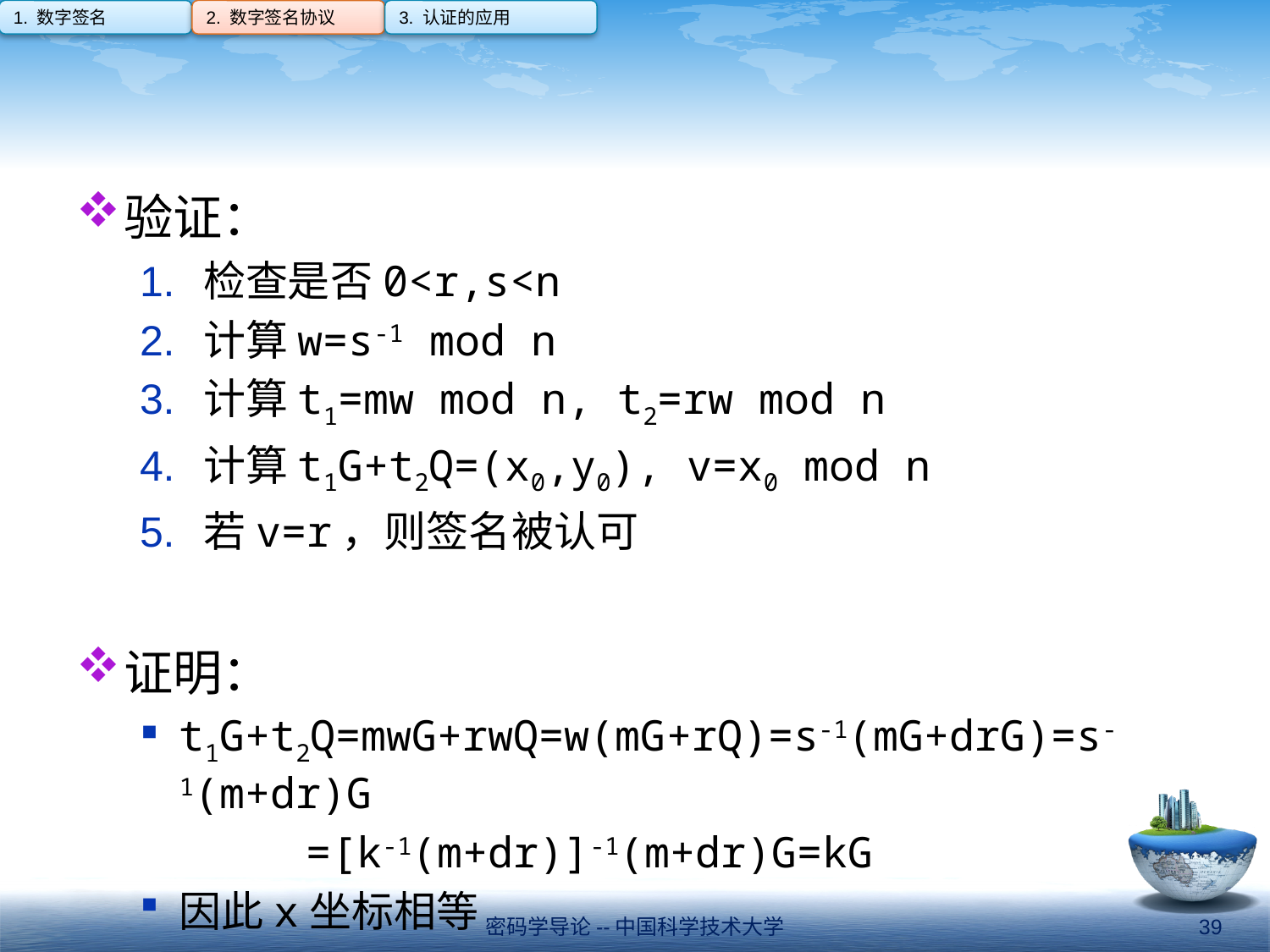

1. 数字签名
2. 数字签名协议
3. 认证的应用
#
验证：
检查是否0<r,s<n
计算w=s-1 mod n
计算t1=mw mod n, t2=rw mod n
计算t1G+t2Q=(x0,y0), v=x0 mod n
若v=r，则签名被认可

证明：
t1G+t2Q=mwG+rwQ=w(mG+rQ)=s-1(mG+drG)=s-1(m+dr)G
		=[k-1(m+dr)]-1(m+dr)G=kG
因此x坐标相等
密码学导论--中国科学技术大学
39